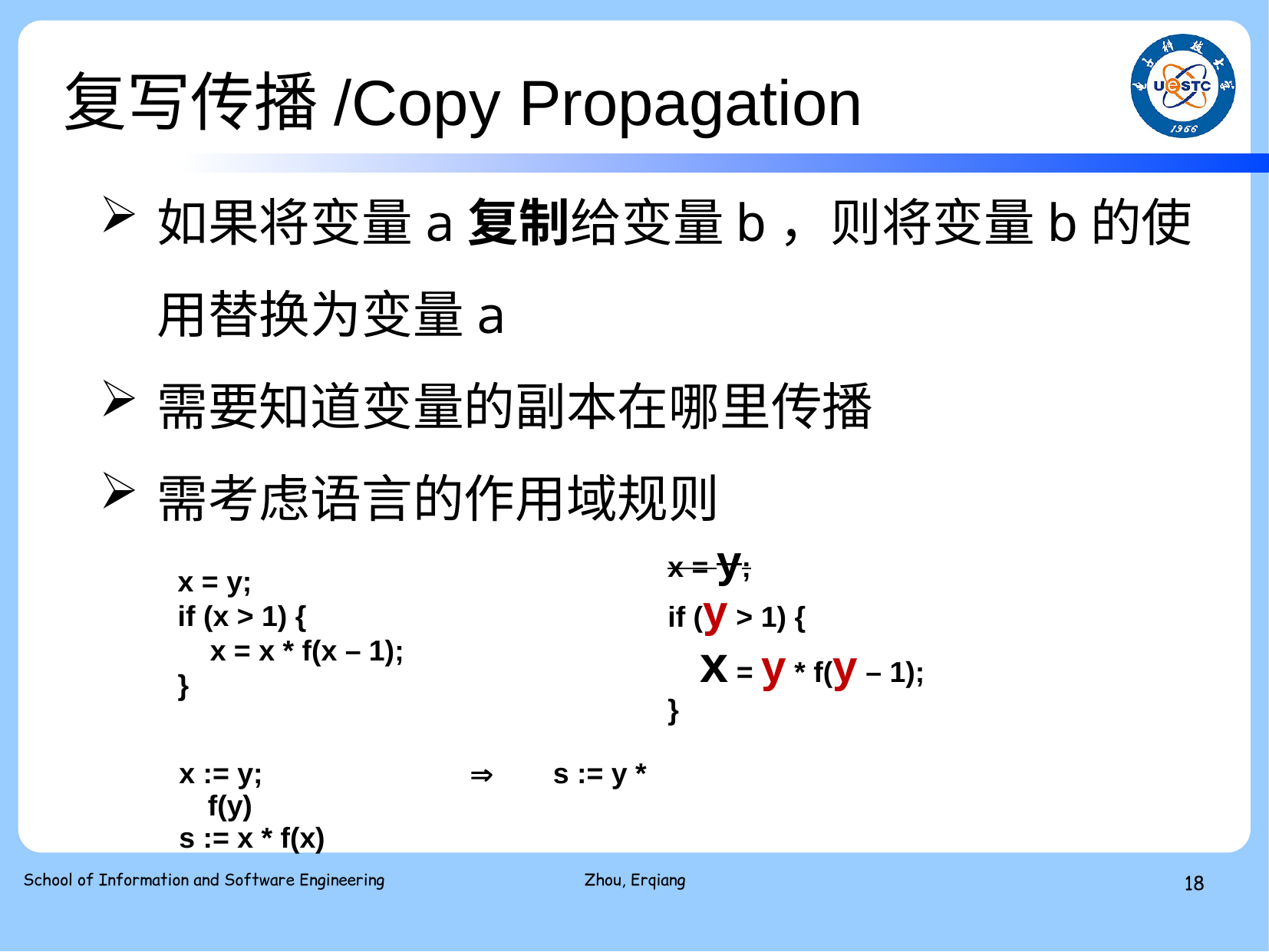

# 复写传播/Copy Propagation
如果将变量a复制给变量b，则将变量b的使用替换为变量a
需要知道变量的副本在哪里传播
需考虑语言的作用域规则
x = y;
if (y > 1) {
    x = y * f(y – 1);
}
x = y;
if (x > 1) {
    x = x * f(x – 1);
}
x := y;		    ⇒	s := y * f(y)
s := x * f(x)
 School of Information and Software Engineering
Zhou, Erqiang
18